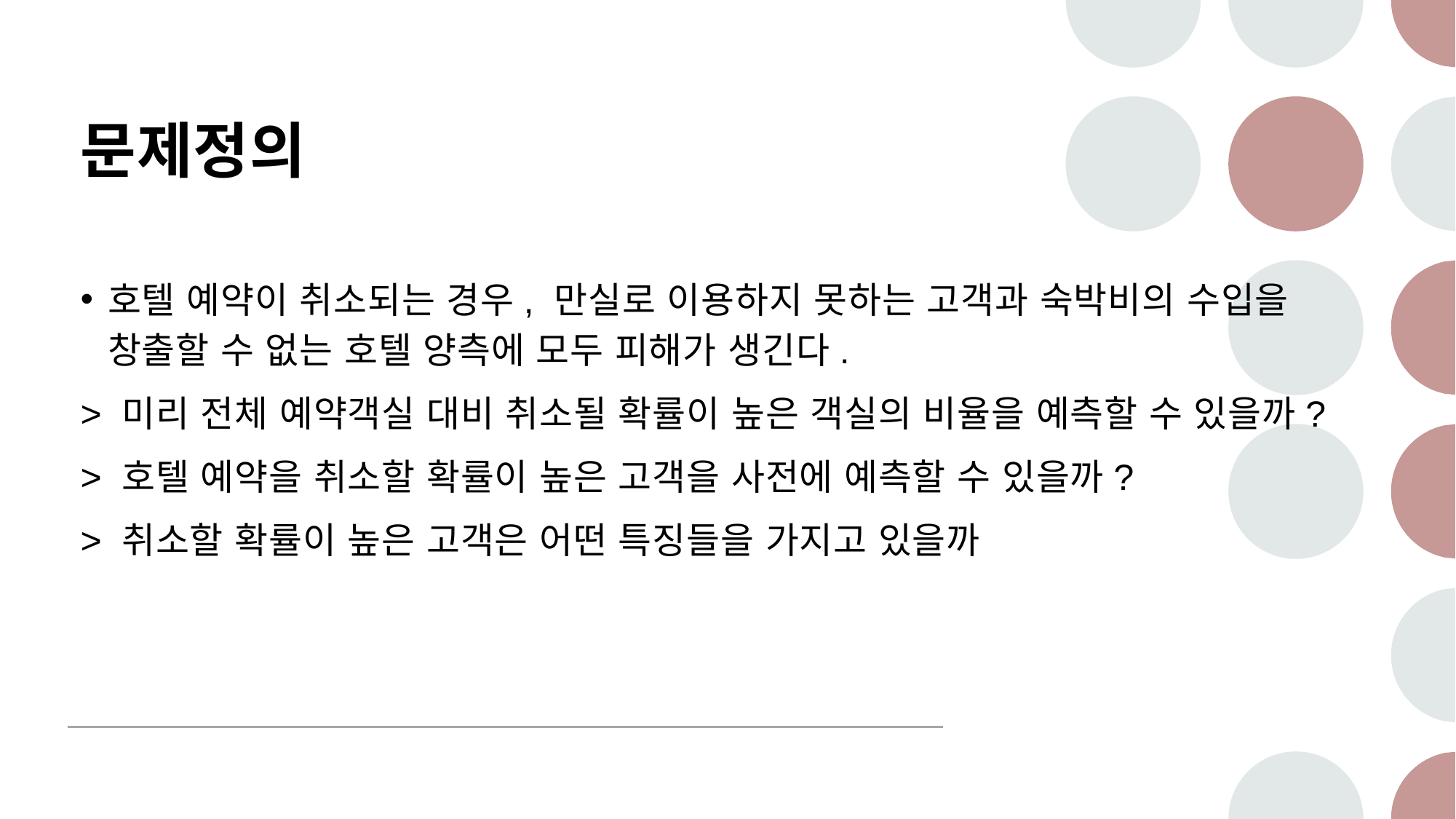

# 문제정의
호텔 예약이 취소되는 경우, 만실로 이용하지 못하는 고객과 숙박비의 수입을 창출할 수 없는 호텔 양측에 모두 피해가 생긴다.
> 미리 전체 예약객실 대비 취소될 확률이 높은 객실의 비율을 예측할 수 있을까?
> 호텔 예약을 취소할 확률이 높은 고객을 사전에 예측할 수 있을까?
> 취소할 확률이 높은 고객은 어떤 특징들을 가지고 있을까